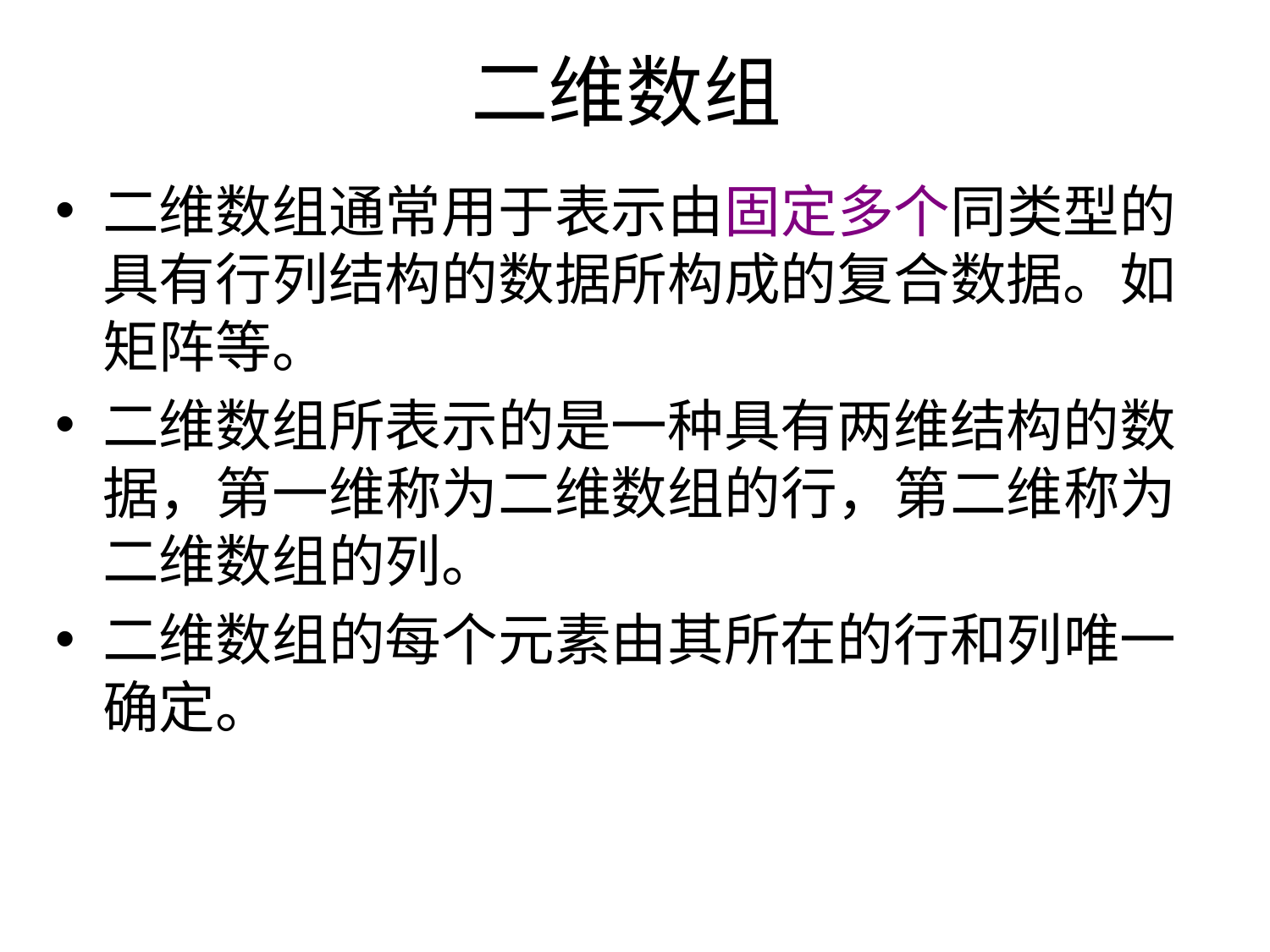

# 二维数组
二维数组通常用于表示由固定多个同类型的具有行列结构的数据所构成的复合数据。如矩阵等。
二维数组所表示的是一种具有两维结构的数据，第一维称为二维数组的行，第二维称为二维数组的列。
二维数组的每个元素由其所在的行和列唯一确定。